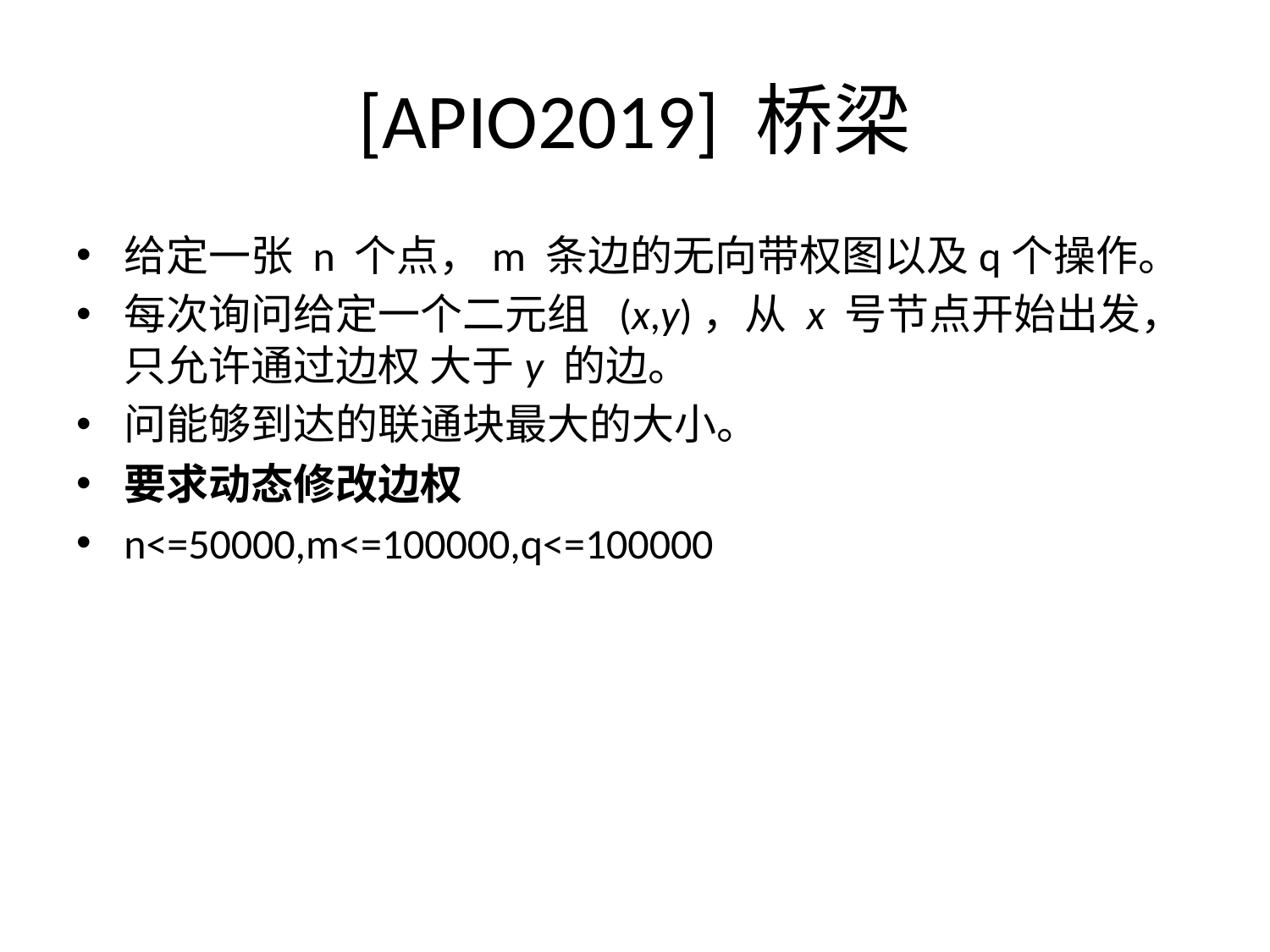

# [APIO2019] 桥梁
给定一张 n 个点，m 条边的无向带权图以及q个操作。
每次询问给定一个二元组  (x,y)，从 x 号节点开始出发，只允许通过边权 大于y 的边。
问能够到达的联通块最大的大小。
要求动态修改边权
n<=50000,m<=100000,q<=100000